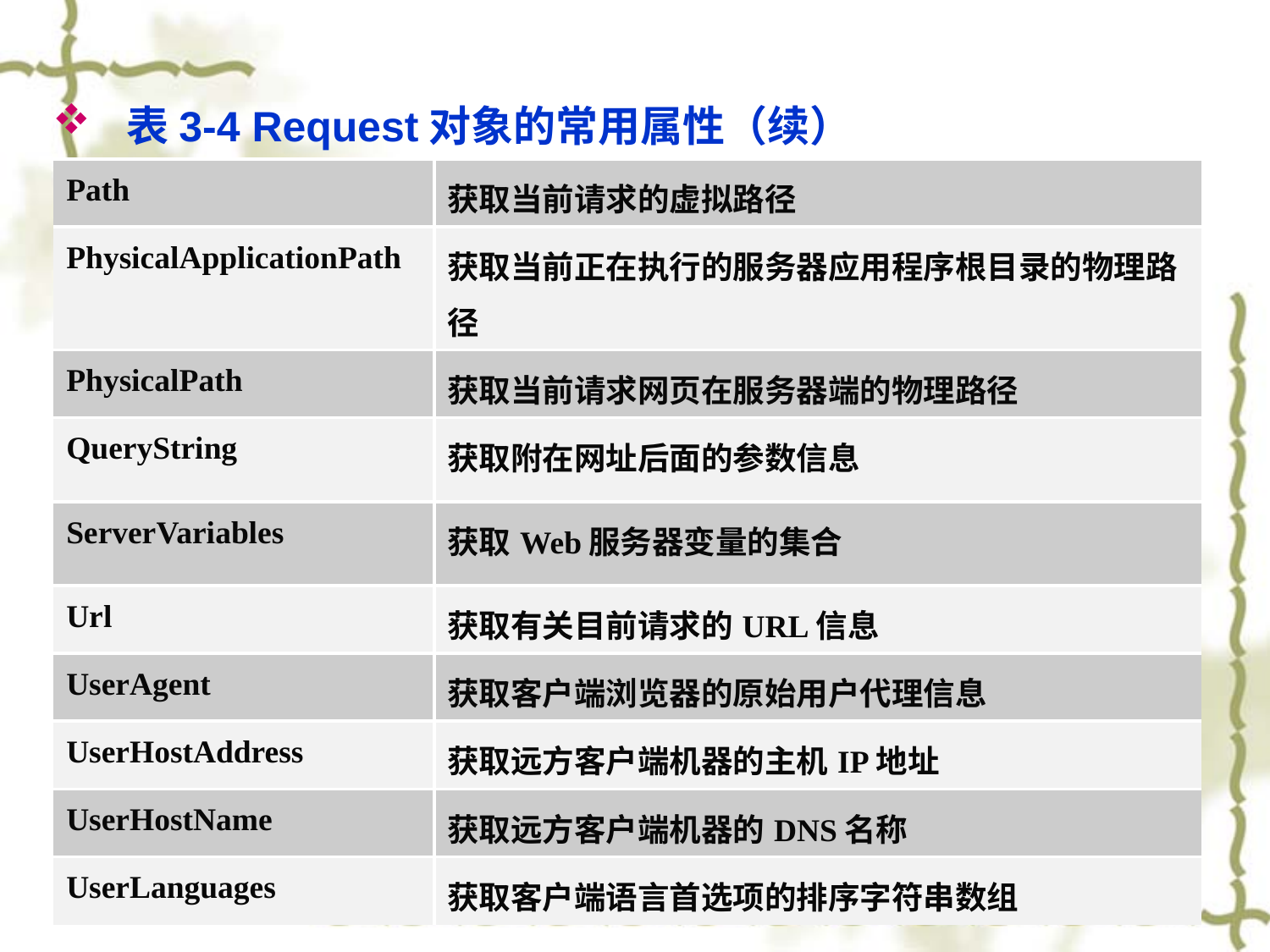

表3-4 Request对象的常用属性（续）
| Path | 获取当前请求的虚拟路径 |
| --- | --- |
| PhysicalApplicationPath | 获取当前正在执行的服务器应用程序根目录的物理路径 |
| PhysicalPath | 获取当前请求网页在服务器端的物理路径 |
| QueryString | 获取附在网址后面的参数信息 |
| ServerVariables | 获取Web服务器变量的集合 |
| Url | 获取有关目前请求的URL信息 |
| UserAgent | 获取客户端浏览器的原始用户代理信息 |
| UserHostAddress | 获取远方客户端机器的主机IP地址 |
| UserHostName | 获取远方客户端机器的DNS名称 |
| UserLanguages | 获取客户端语言首选项的排序字符串数组 |